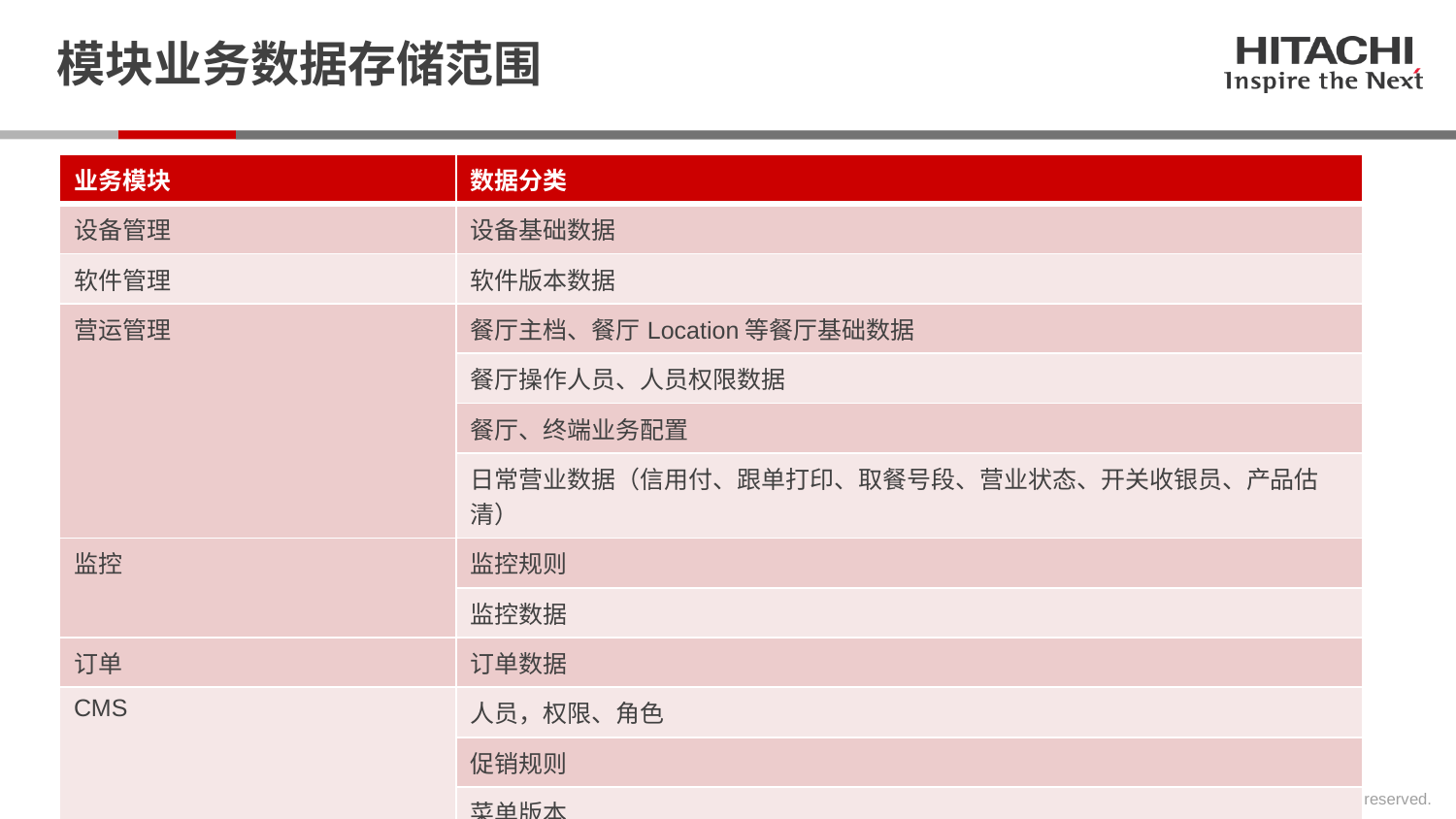

# 模块业务数据存储范围
| 业务模块 | 数据分类 |
| --- | --- |
| 设备管理 | 设备基础数据 |
| 软件管理 | 软件版本数据 |
| 营运管理 | 餐厅主档、餐厅Location等餐厅基础数据 |
|  | 餐厅操作人员、人员权限数据 |
|  | 餐厅、终端业务配置 |
|  | 日常营业数据（信用付、跟单打印、取餐号段、营业状态、开关收银员、产品估清） |
| 监控 | 监控规则 |
|  | 监控数据 |
| 订单 | 订单数据 |
| CMS | 人员，权限、角色 |
|  | 促销规则 |
|  | 菜单版本 |
|  | 菜单键位数据 |